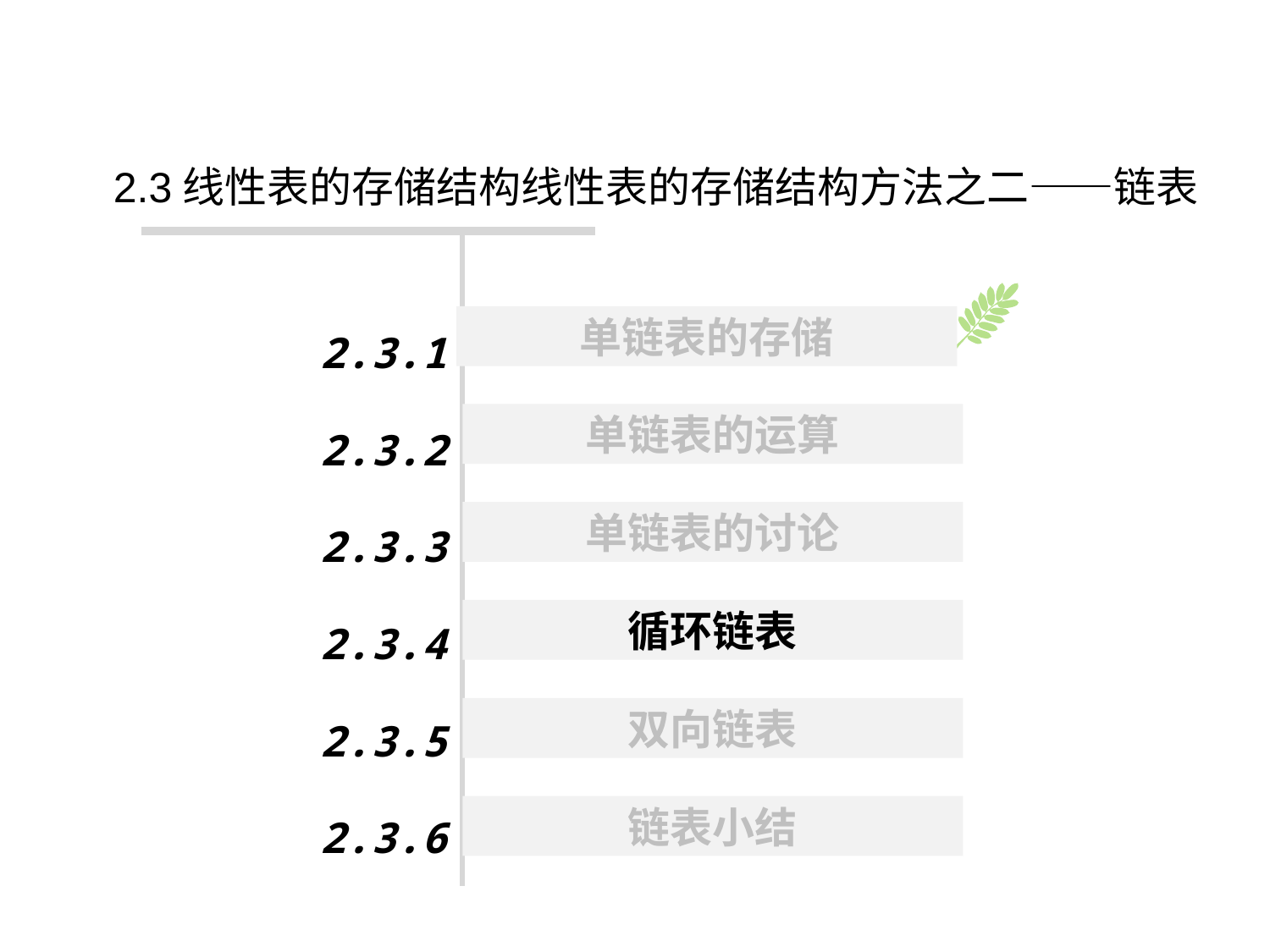

#
2.3线性表的存储结构线性表的存储结构方法之二——链表

单链表的存储
2.3.1
单链表的运算
2.3.2
单链表的讨论
2.3.3
循环链表
2.3.4
双向链表
2.3.5
2.3.6
链表小结